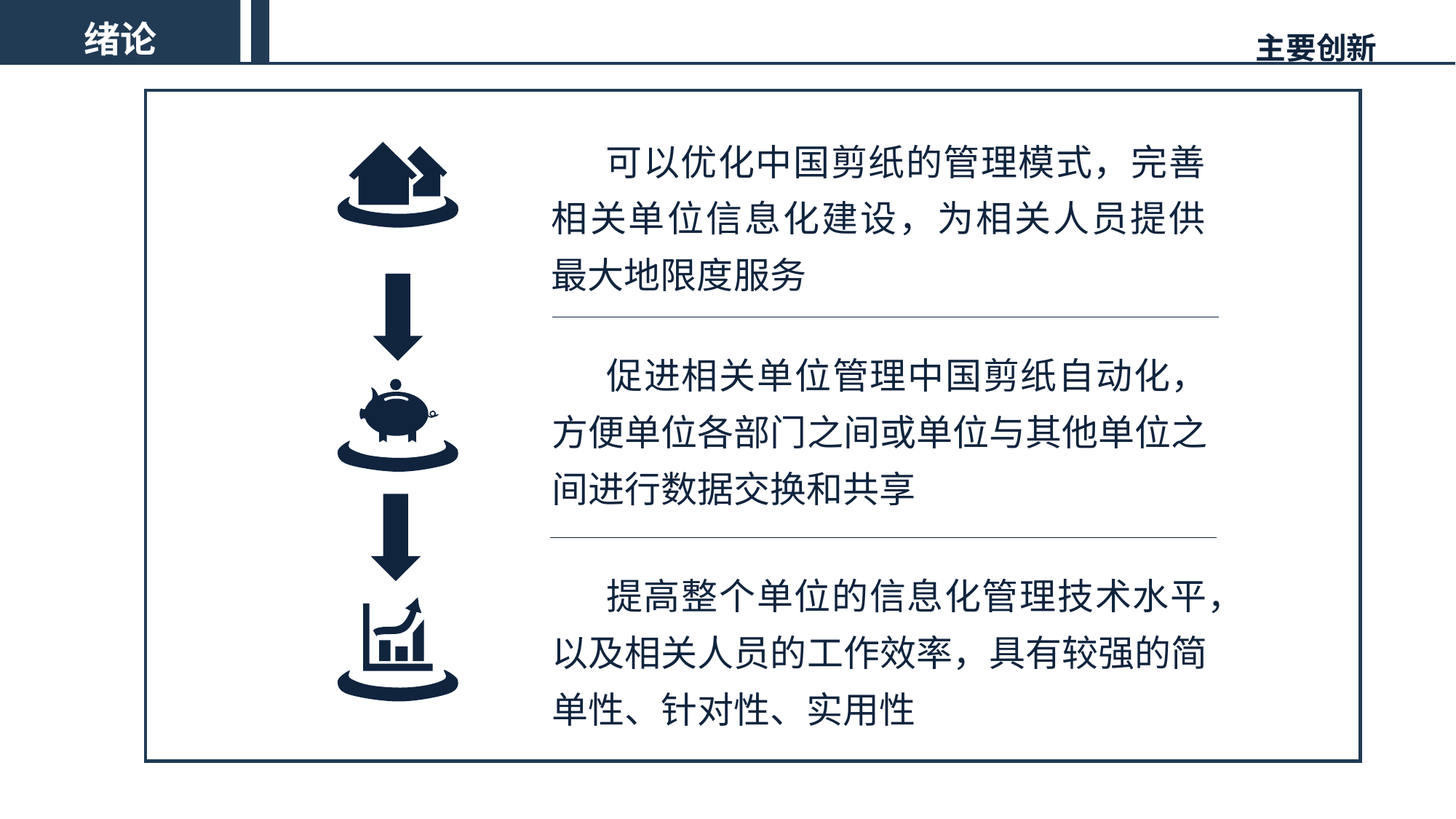

绪论

主要创新

可以优化中国剪纸的管理模式，完善相关单位信息化建设，为相关人员提供最大地限度服务

促进相关单位管理中国剪纸自动化，方便单位各部门之间或单位与其他单位之间进行数据交换和共享

提高整个单位的信息化管理技术水平，以及相关人员的工作效率，具有较强的简单性、针对性、实用性